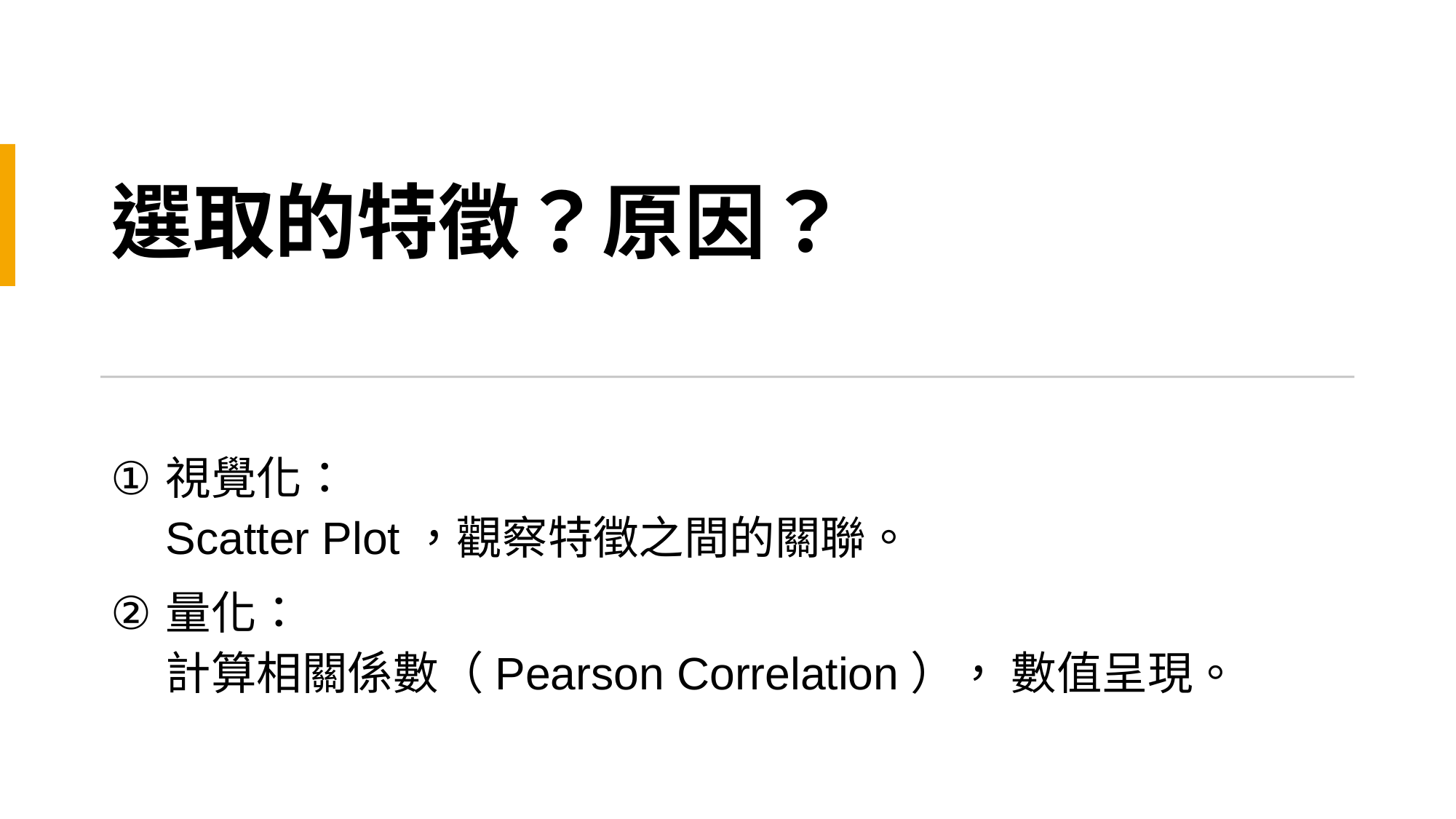

# 選取的特徵？原因？

視覺化：
Scatter Plot，觀察特徵之間的關聯。
量化：
計算相關係數（Pearson Correlation）， 數值呈現。